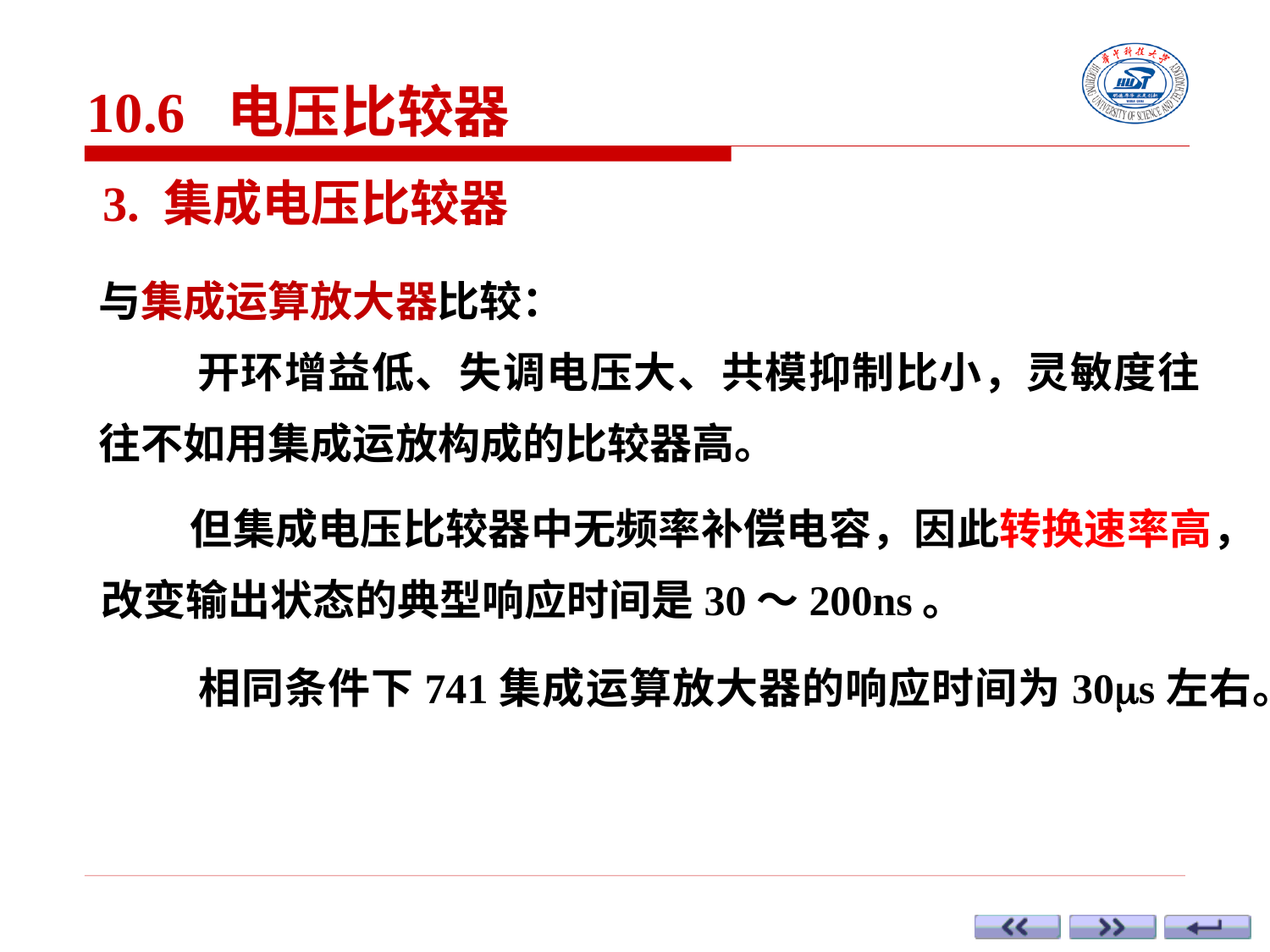

10.6  电压比较器
3. 集成电压比较器
与集成运算放大器比较：
        开环增益低、失调电压大、共模抑制比小，灵敏度往往不如用集成运放构成的比较器高。
        但集成电压比较器中无频率补偿电容，因此转换速率高，改变输出状态的典型响应时间是30～200ns。
  相同条件下741集成运算放大器的响应时间为30μs左右。